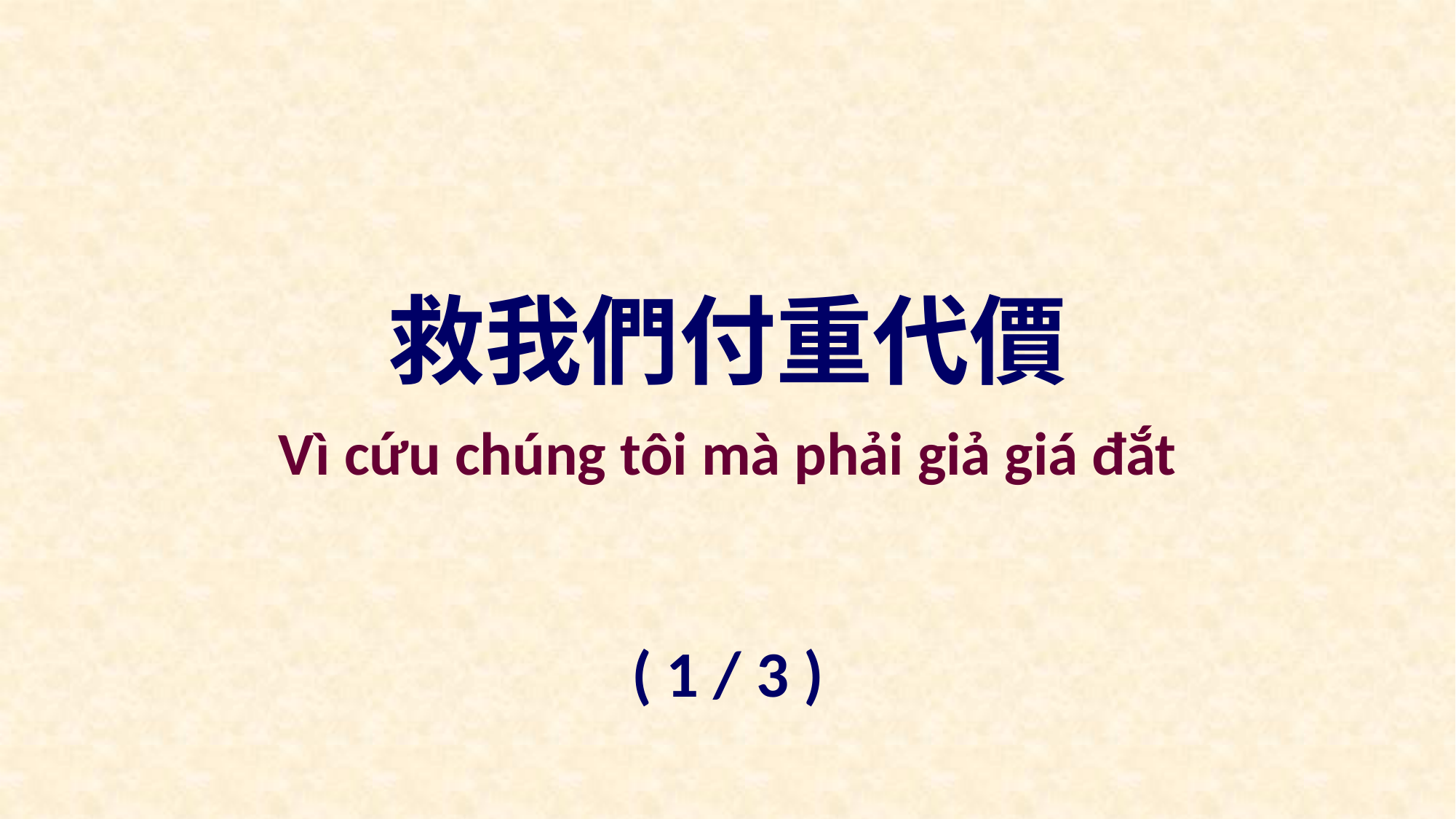

救我們付重代價
Vì cứu chúng tôi mà phải giả giá đắt
( 1 / 3 )